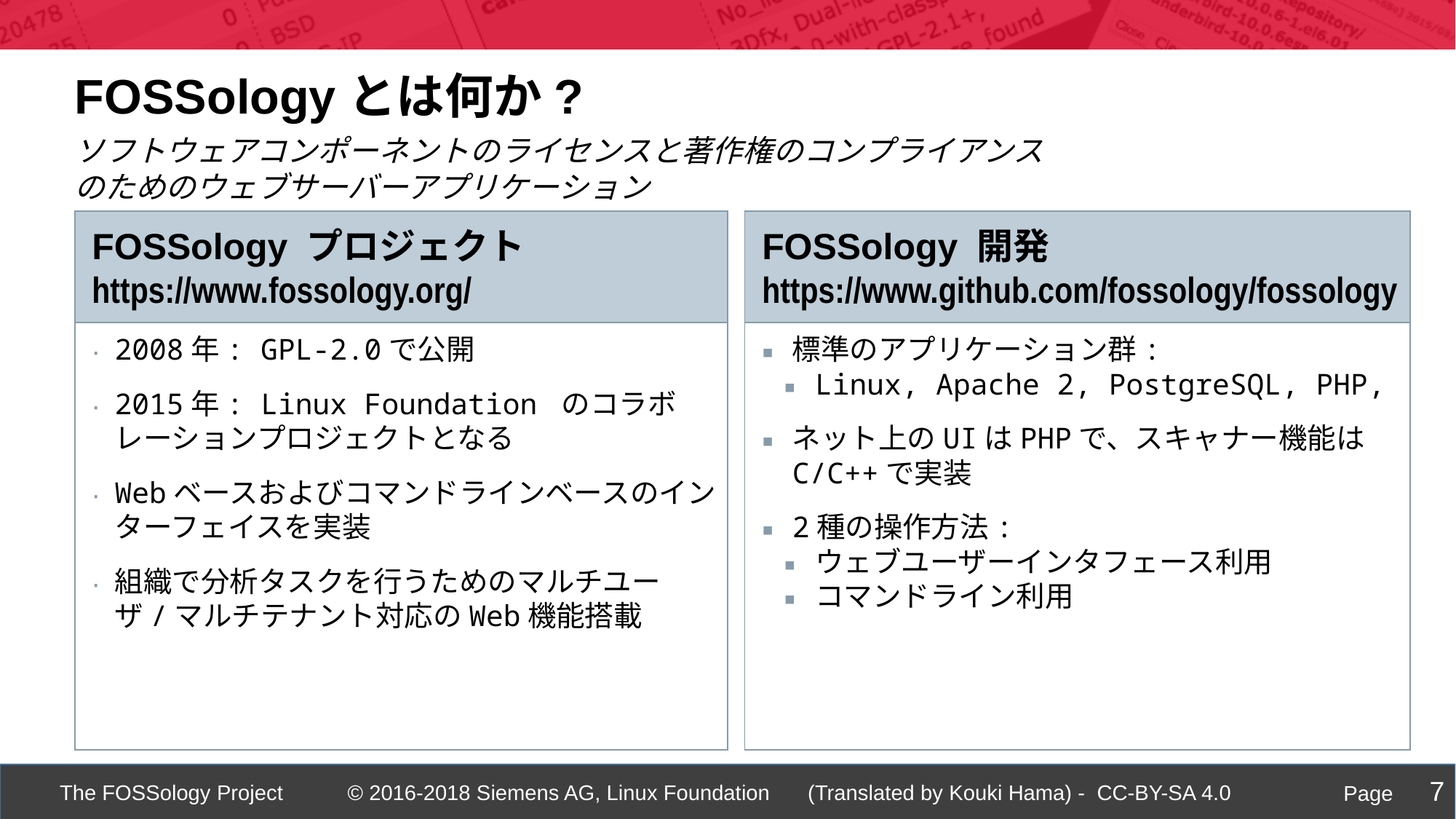

FOSSologyとは何か?
ソフトウェアコンポーネントのライセンスと著作権のコンプライアンスのためのウェブサーバーアプリケーション
FOSSology プロジェクト
https://www.fossology.org/
FOSSology 開発
https://www.github.com/fossology/fossology
2008年: GPL-2.0で公開
2015年: Linux Foundation のコラボレーションプロジェクトとなる
Webベースおよびコマンドラインベースのインターフェイスを実装
組織で分析タスクを行うためのマルチユーザ/マルチテナント対応のWeb機能搭載
標準のアプリケーション群:
Linux, Apache 2, PostgreSQL, PHP,
ネット上のUIはPHPで、スキャナー機能はC/C++で実装
2種の操作方法:
ウェブユーザーインタフェース利用
コマンドライン利用